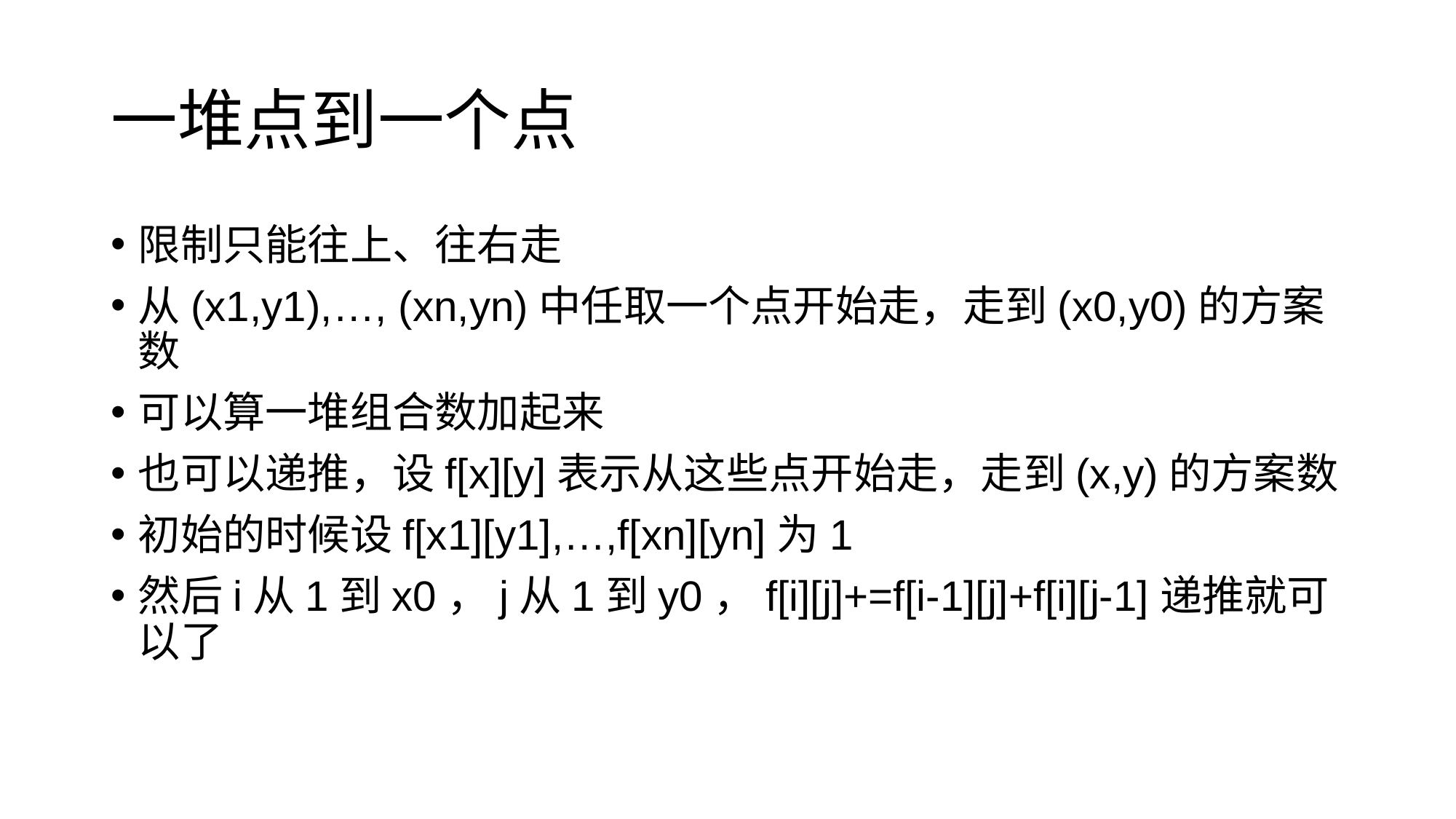

# 一堆点到一个点
限制只能往上、往右走
从(x1,y1),…, (xn,yn)中任取一个点开始走，走到(x0,y0)的方案数
可以算一堆组合数加起来
也可以递推，设f[x][y]表示从这些点开始走，走到(x,y)的方案数
初始的时候设f[x1][y1],…,f[xn][yn]为1
然后i从1到x0，j从1到y0，f[i][j]+=f[i-1][j]+f[i][j-1]递推就可以了